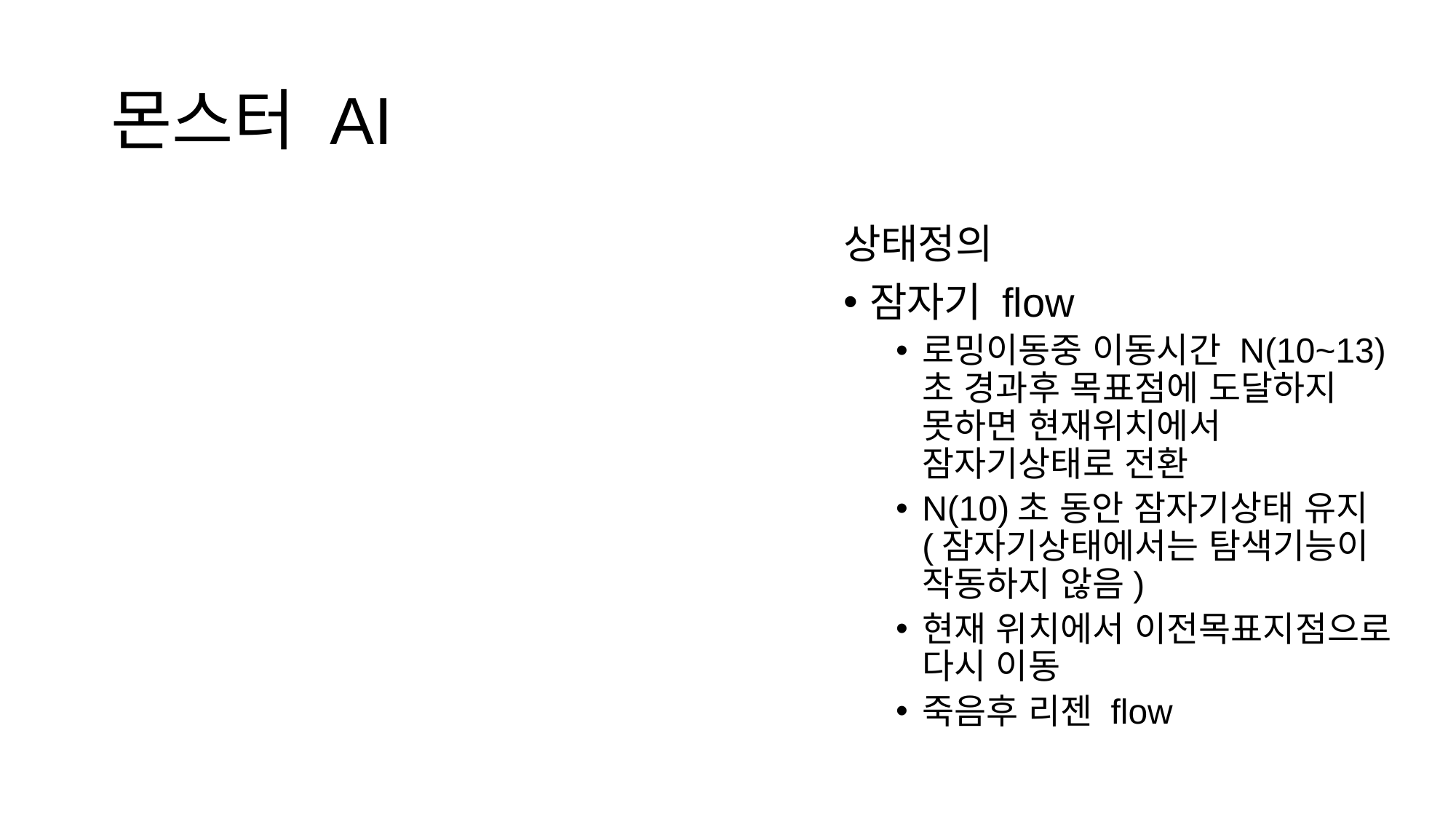

# 몬스터 AI
상태정의
잠자기 flow
로밍이동중 이동시간 N(10~13)초 경과후 목표점에 도달하지 못하면 현재위치에서 잠자기상태로 전환
N(10)초 동안 잠자기상태 유지 (잠자기상태에서는 탐색기능이 작동하지 않음)
현재 위치에서 이전목표지점으로 다시 이동
죽음후 리젠 flow